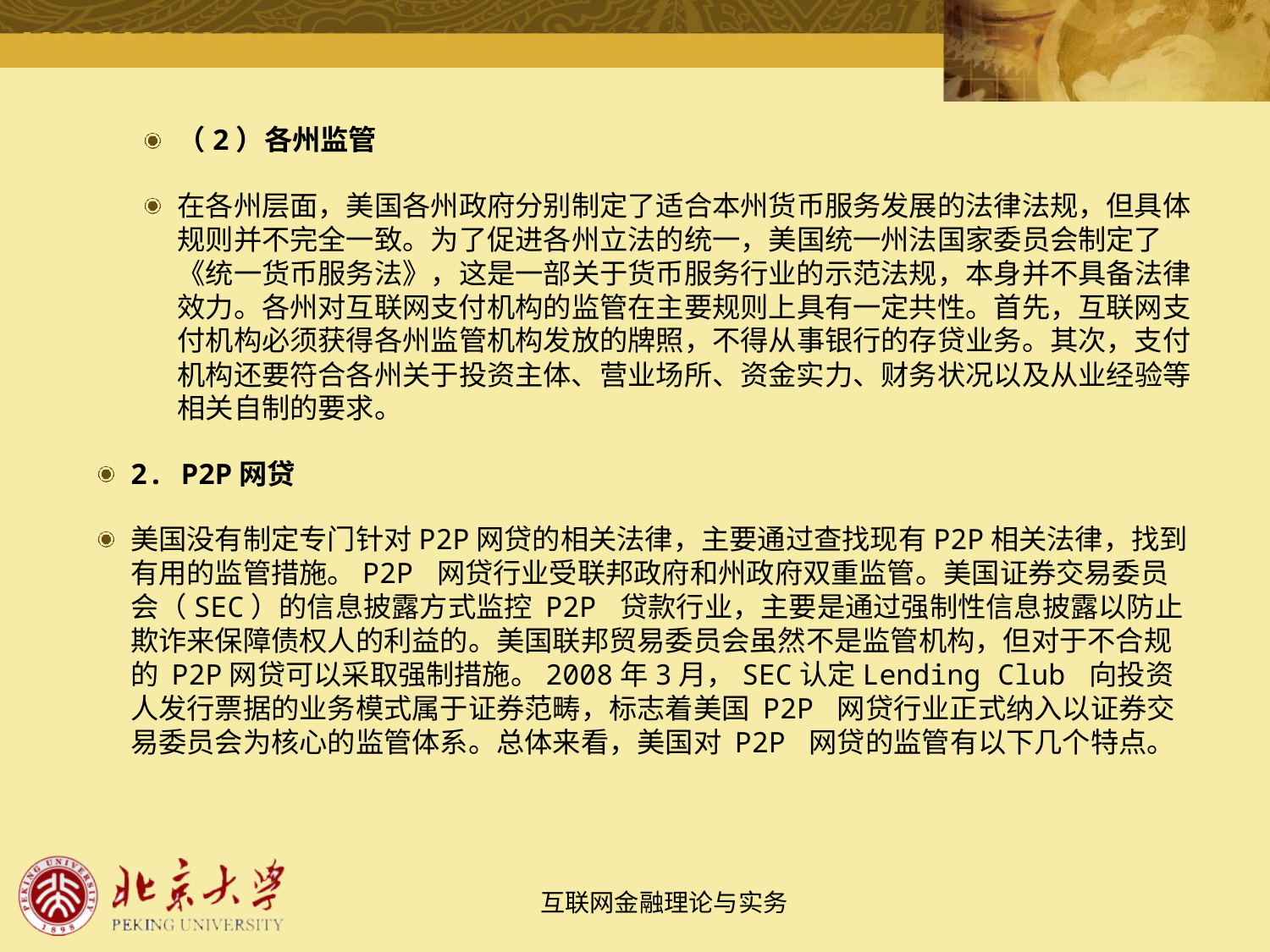

（2）各州监管
在各州层面，美国各州政府分别制定了适合本州货币服务发展的法律法规，但具体规则并不完全一致。为了促进各州立法的统一，美国统一州法国家委员会制定了《统一货币服务法》，这是一部关于货币服务行业的示范法规，本身并不具备法律效力。各州对互联网支付机构的监管在主要规则上具有一定共性。首先，互联网支付机构必须获得各州监管机构发放的牌照，不得从事银行的存贷业务。其次，支付机构还要符合各州关于投资主体、营业场所、资金实力、财务状况以及从业经验等相关自制的要求。
2. P2P网贷
美国没有制定专门针对P2P网贷的相关法律，主要通过查找现有P2P相关法律，找到有用的监管措施。P2P 网贷行业受联邦政府和州政府双重监管。美国证券交易委员会（SEC）的信息披露方式监控 P2P 贷款行业，主要是通过强制性信息披露以防止欺诈来保障债权人的利益的。美国联邦贸易委员会虽然不是监管机构，但对于不合规的 P2P网贷可以采取强制措施。2008年3月，SEC认定Lending Club 向投资人发行票据的业务模式属于证券范畴，标志着美国 P2P 网贷行业正式纳入以证券交易委员会为核心的监管体系。总体来看，美国对 P2P 网贷的监管有以下几个特点。